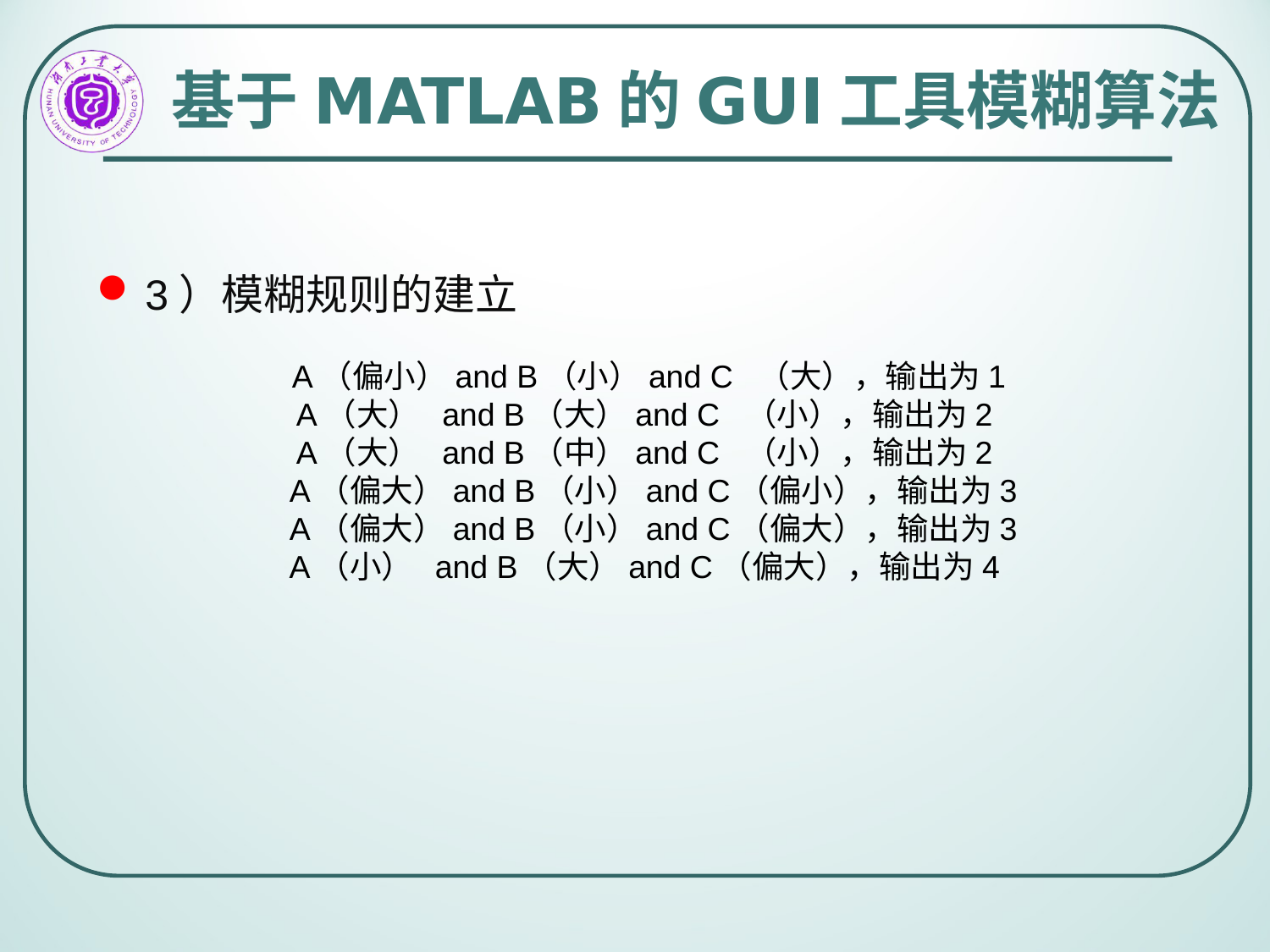

基于MATLAB的GUI工具模糊算法
3）模糊规则的建立

  A（偏小）and B（小）and C  （大），输出为1
 A（大）  and B（大）and C  （小），输出为2
 A（大）  and B（中）and C  （小），输出为2
   A（偏大）and B（小）and C（偏小），输出为3
   A（偏大）and B（小）and C（偏大），输出为3
 A（小）  and B（大）and C（偏大），输出为4